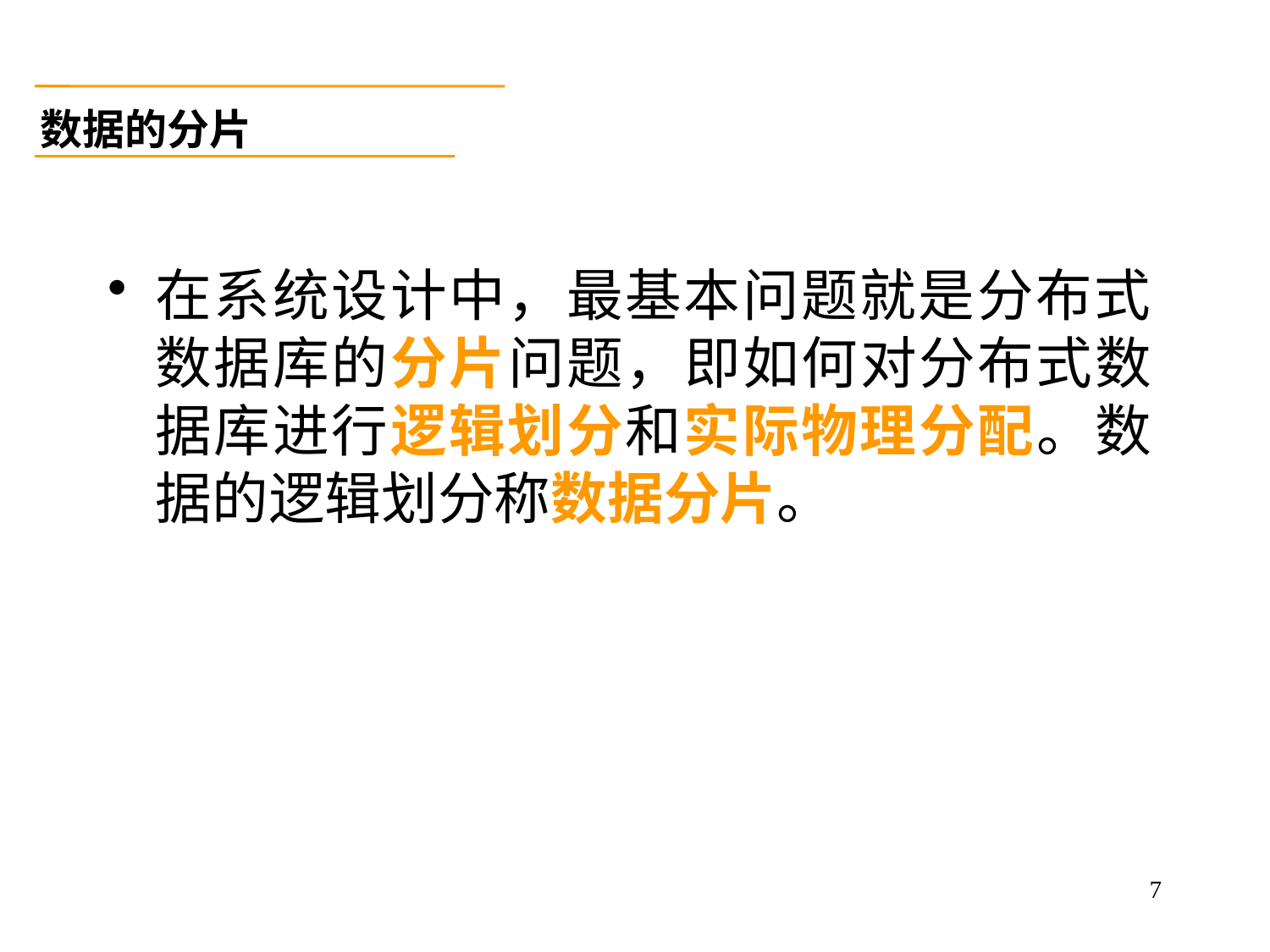

数据的分片

在系统设计中，最基本问题就是分布式数据库的分片问题，即如何对分布式数据库进行逻辑划分和实际物理分配。数据的逻辑划分称数据分片。
7